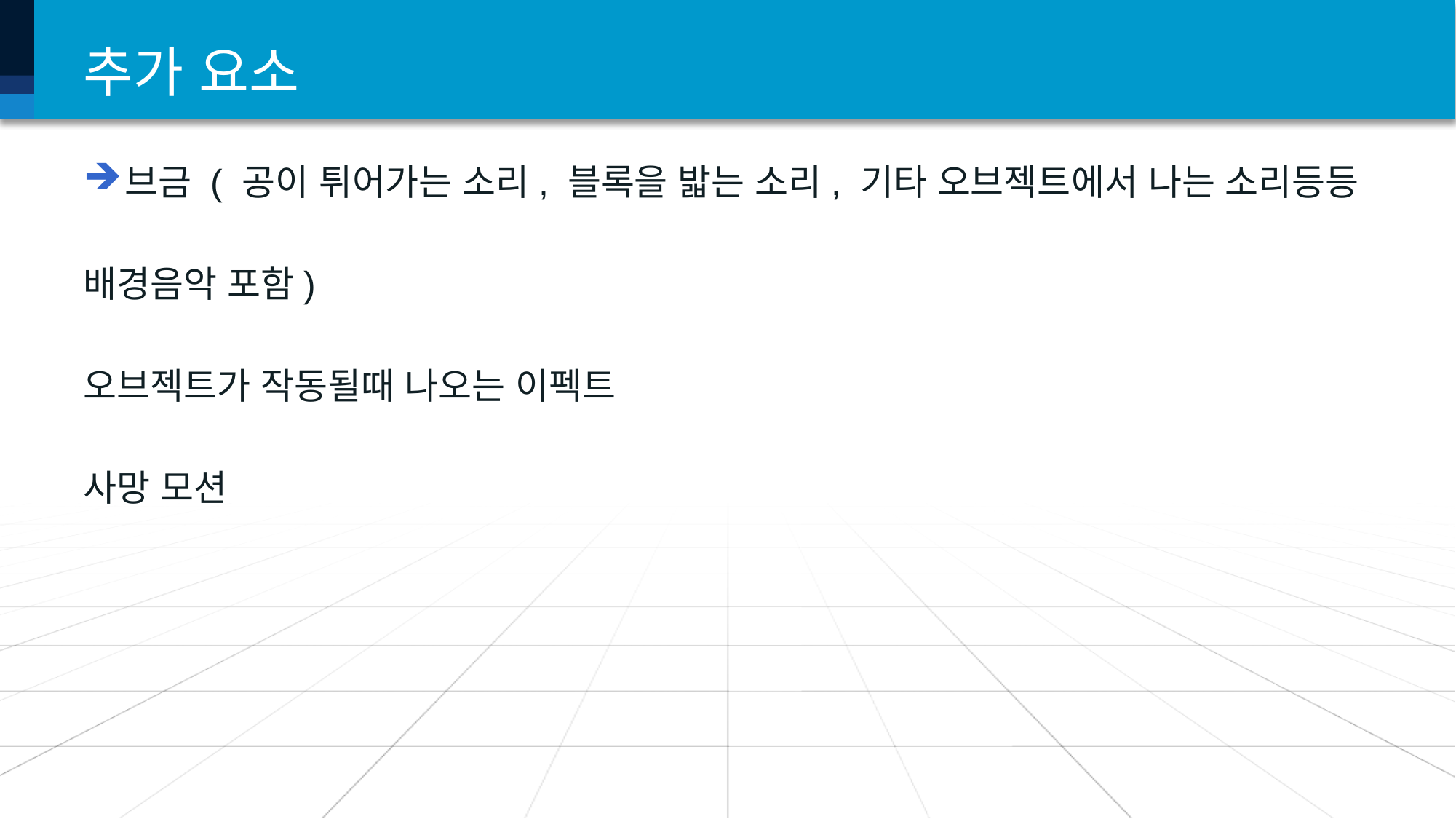

# 추가 요소
브금 ( 공이 튀어가는 소리, 블록을 밟는 소리, 기타 오브젝트에서 나는 소리등등

배경음악 포함)

오브젝트가 작동될때 나오는 이펙트

사망 모션